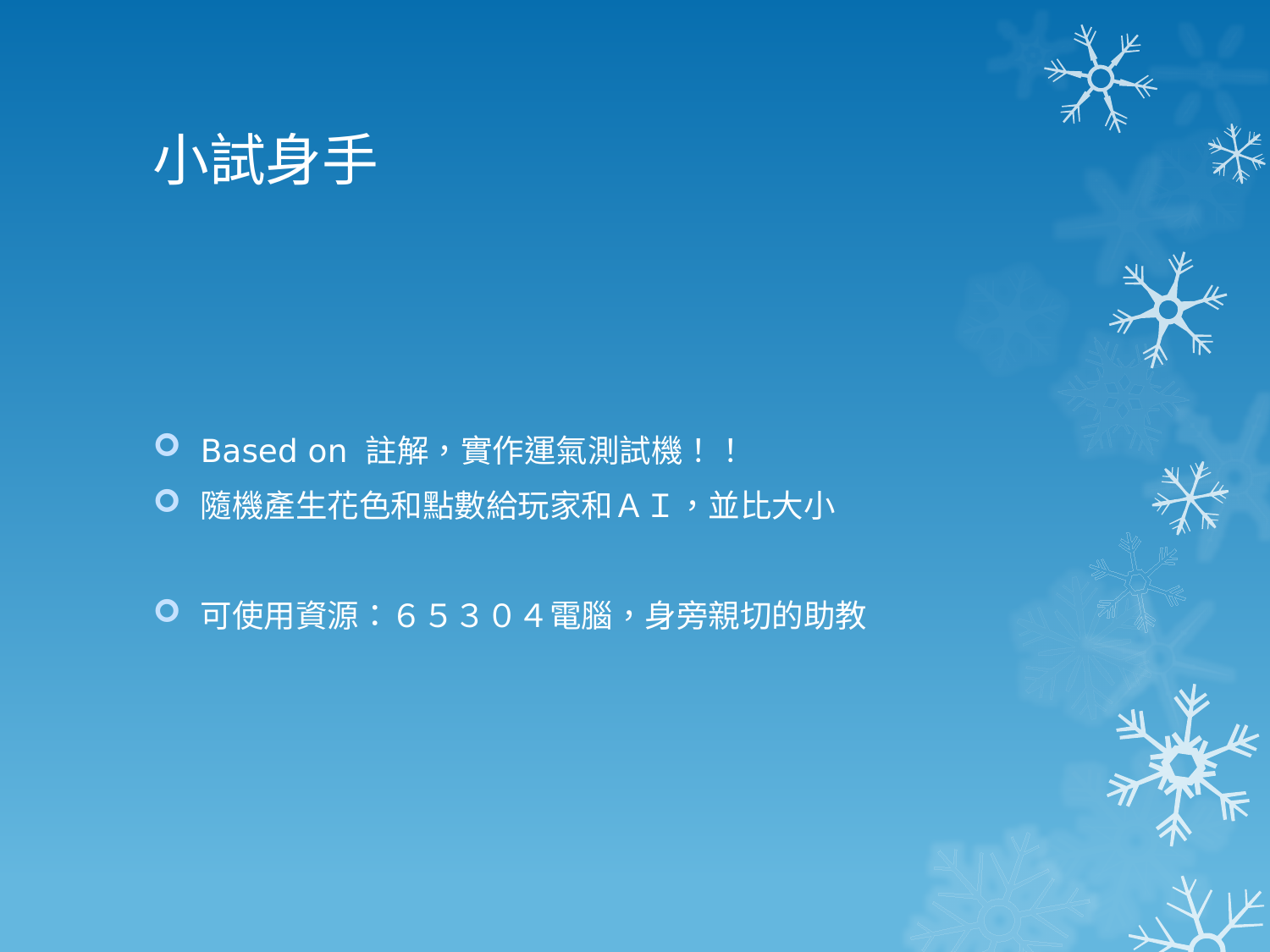

# 小試身手
Based on 註解，實作運氣測試機！！
隨機產生花色和點數給玩家和ＡＩ，並比大小

可使用資源：６５３０４電腦，身旁親切的助教